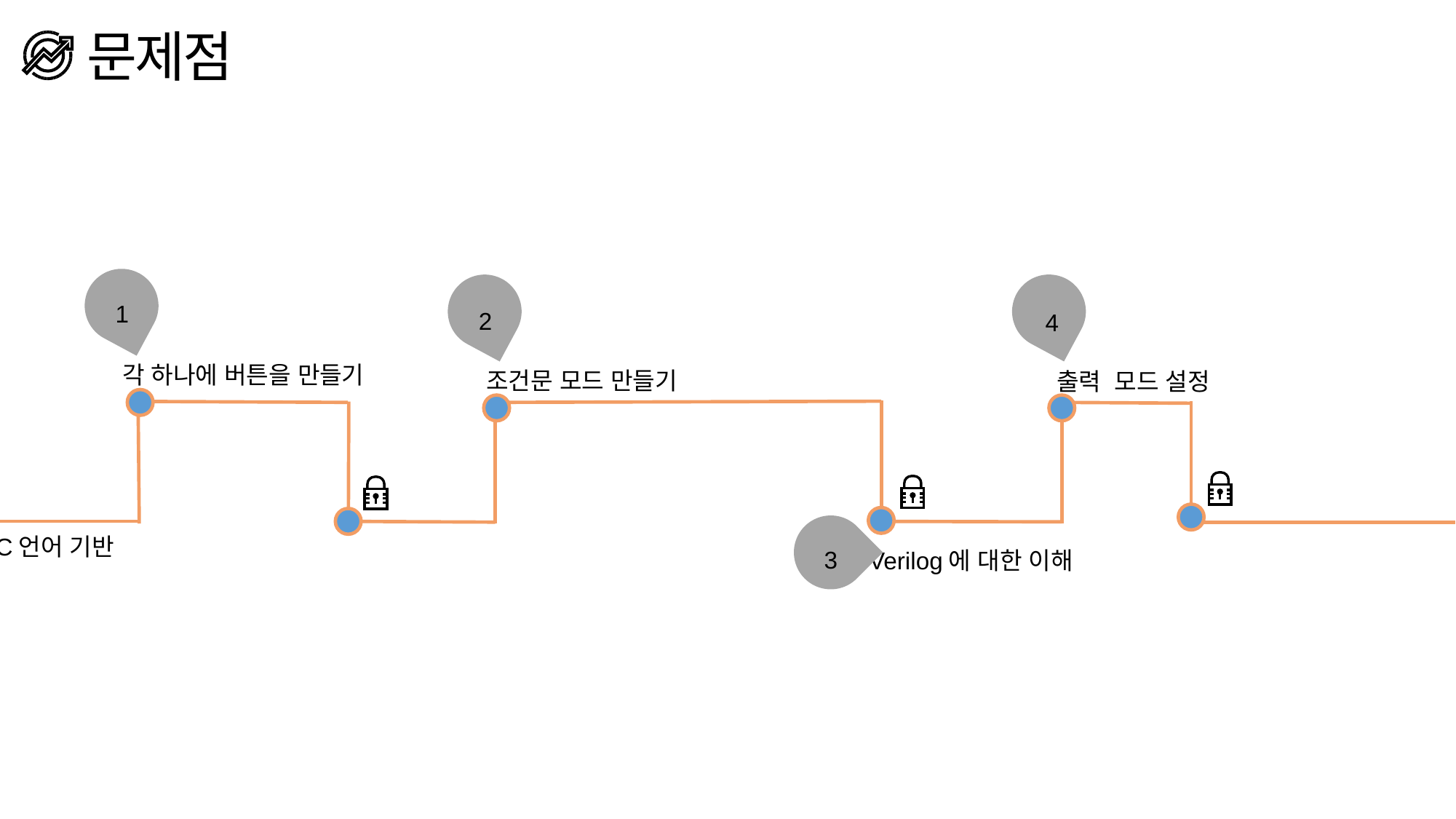

문제점

1
2
4
각 하나에 버튼을 만들기
조건문 모드 만들기
출력  모드 설정

C언어 기반
3
Verilog에 대한 이해